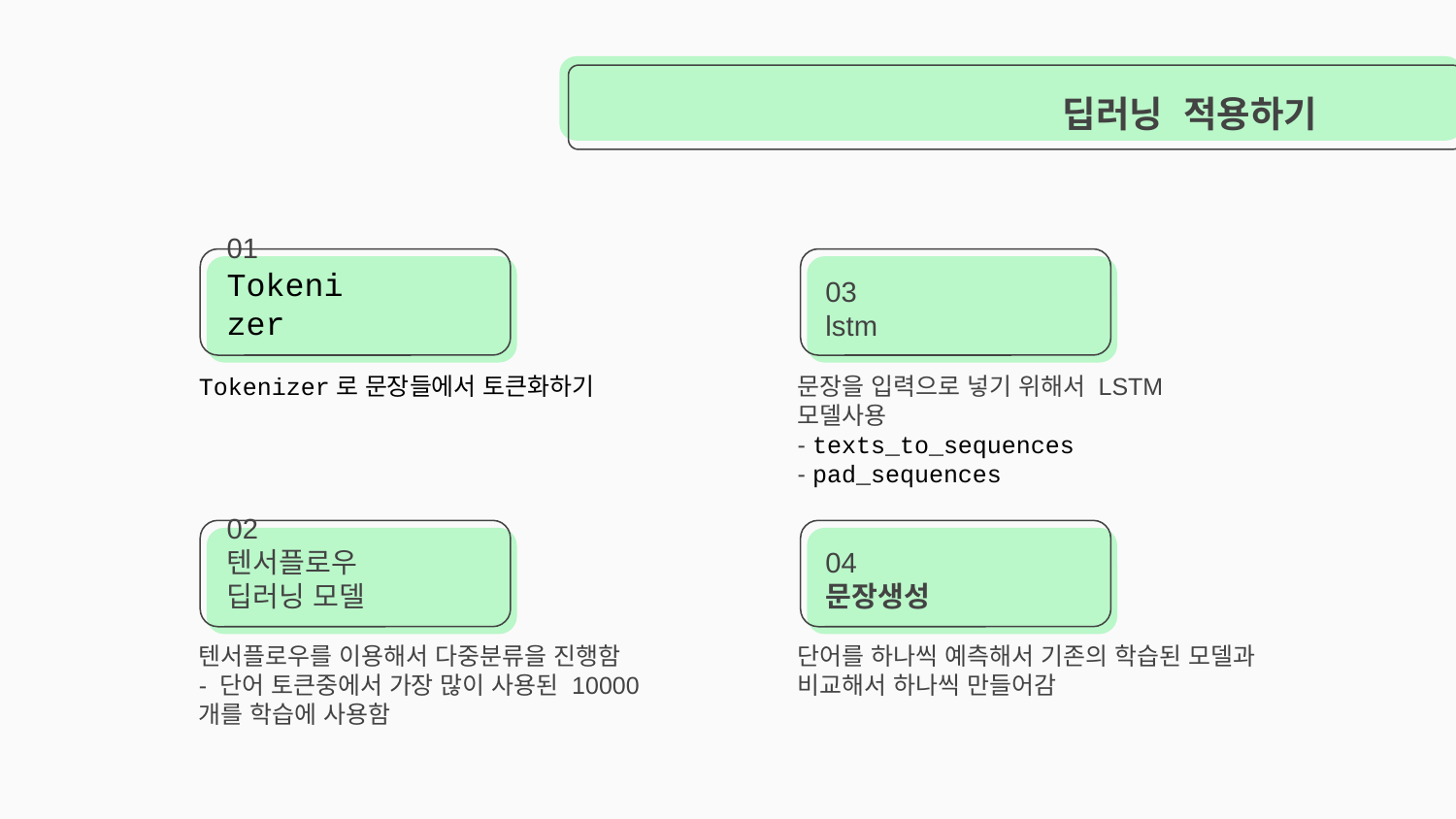

딥러닝  적용하기

# 01
Tokenizer
03
lstm
Tokenizer로 문장들에서 토큰화하기
문장을 입력으로 넣기 위해서 LSTM 모델사용
- texts_to_sequences
- pad_sequences

02
텐서플로우  딥러닝 모델
04
문장생성
단어를 하나씩 예측해서 기존의 학습된 모델과 비교해서 하나씩 만들어감
텐서플로우를 이용해서 다중분류을 진행함
- 단어 토큰중에서 가장 많이 사용된 10000개를 학습에 사용함